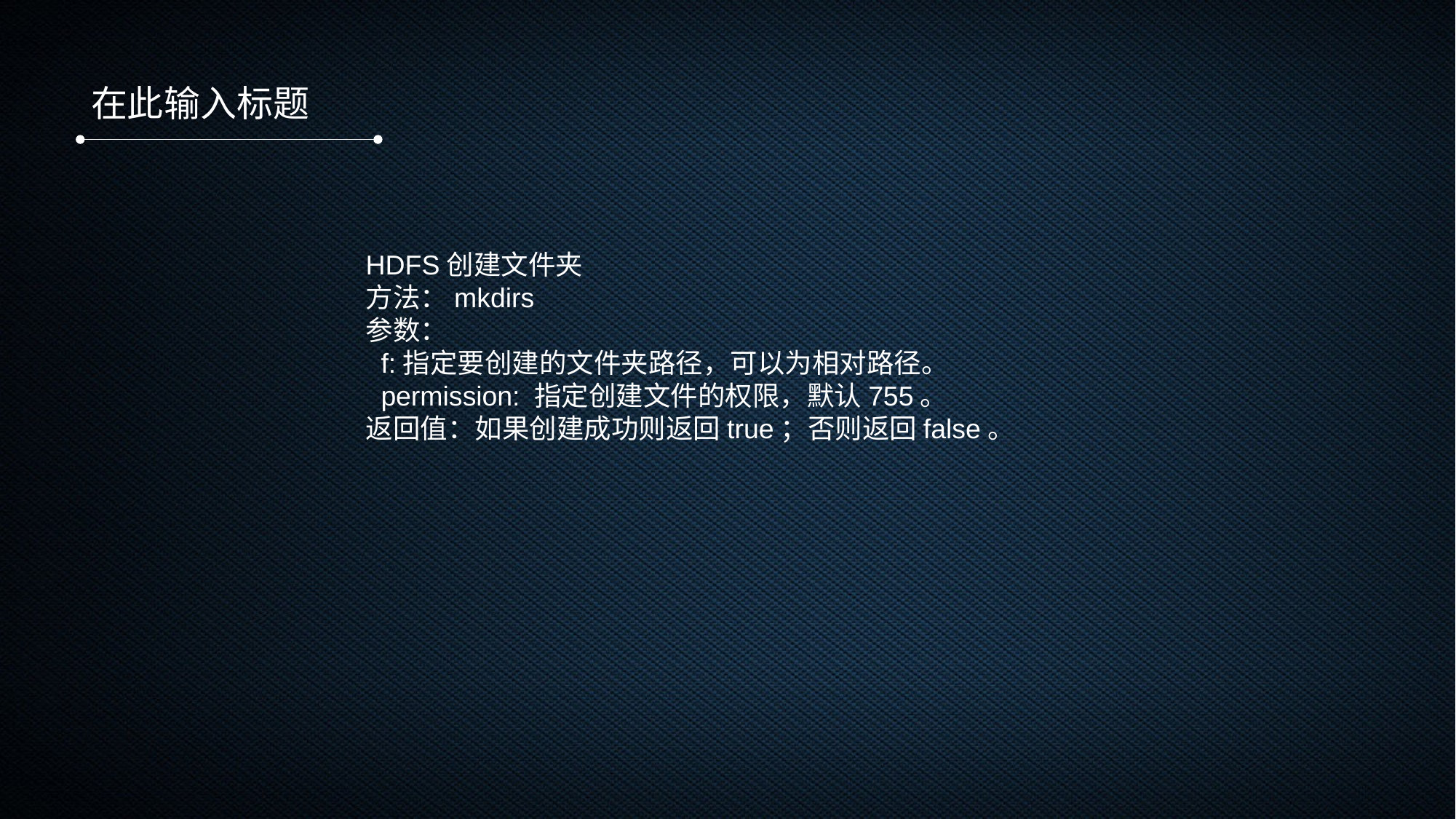

在此输入标题
HDFS创建文件夹
方法：mkdirs
参数：
  f:指定要创建的文件夹路径，可以为相对路径。
  permission: 指定创建文件的权限，默认755。
返回值：如果创建成功则返回true；否则返回false。